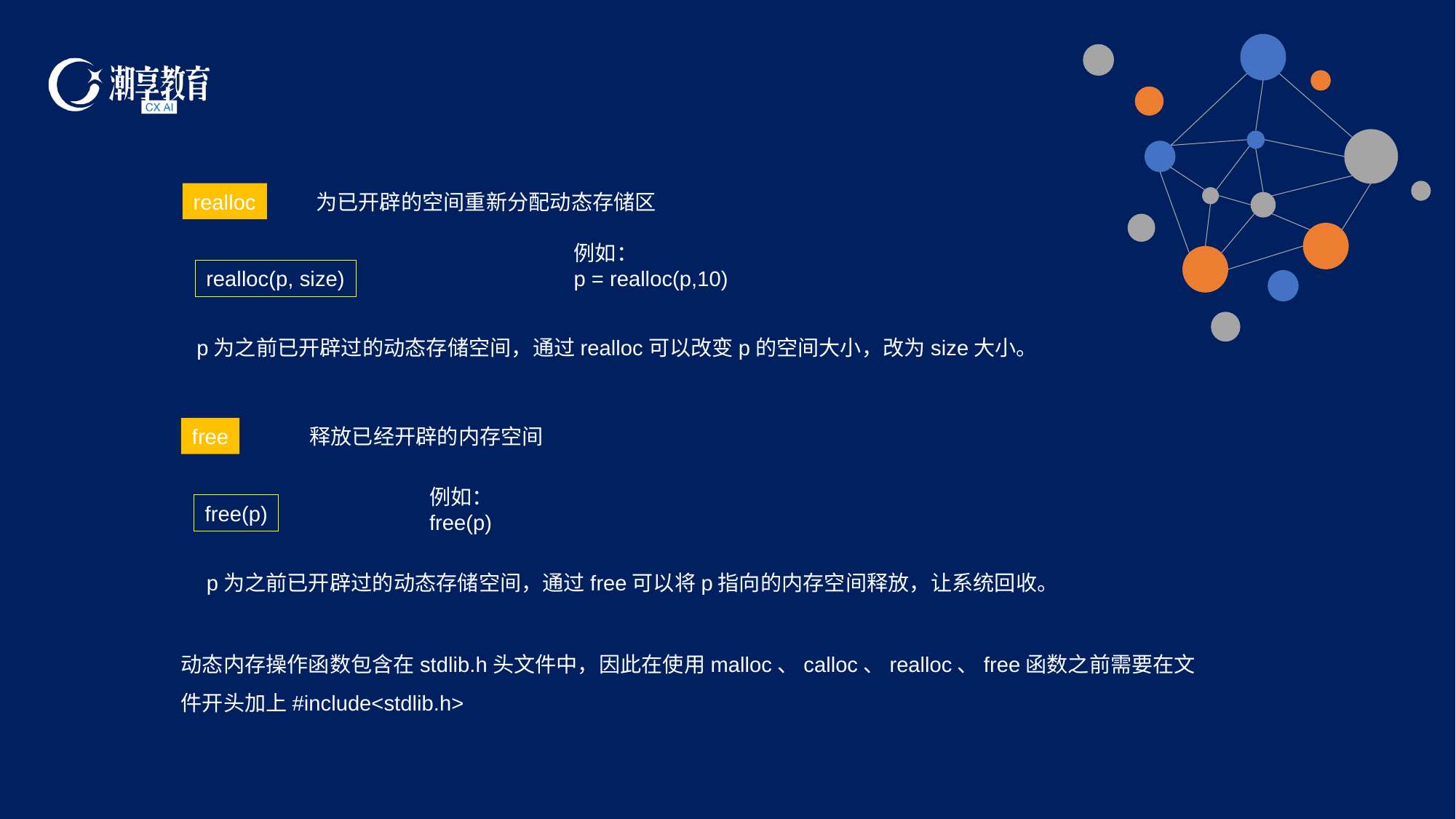

realloc
为已开辟的空间重新分配动态存储区
例如：
p = realloc(p,10)
realloc(p, size)
p为之前已开辟过的动态存储空间，通过realloc可以改变p的空间大小，改为size大小。
free
释放已经开辟的内存空间
例如：
free(p)
free(p)
p为之前已开辟过的动态存储空间，通过free可以将p指向的内存空间释放，让系统回收。
动态内存操作函数包含在stdlib.h头文件中，因此在使用malloc、calloc、realloc、free函数之前需要在文件开头加上#include<stdlib.h>